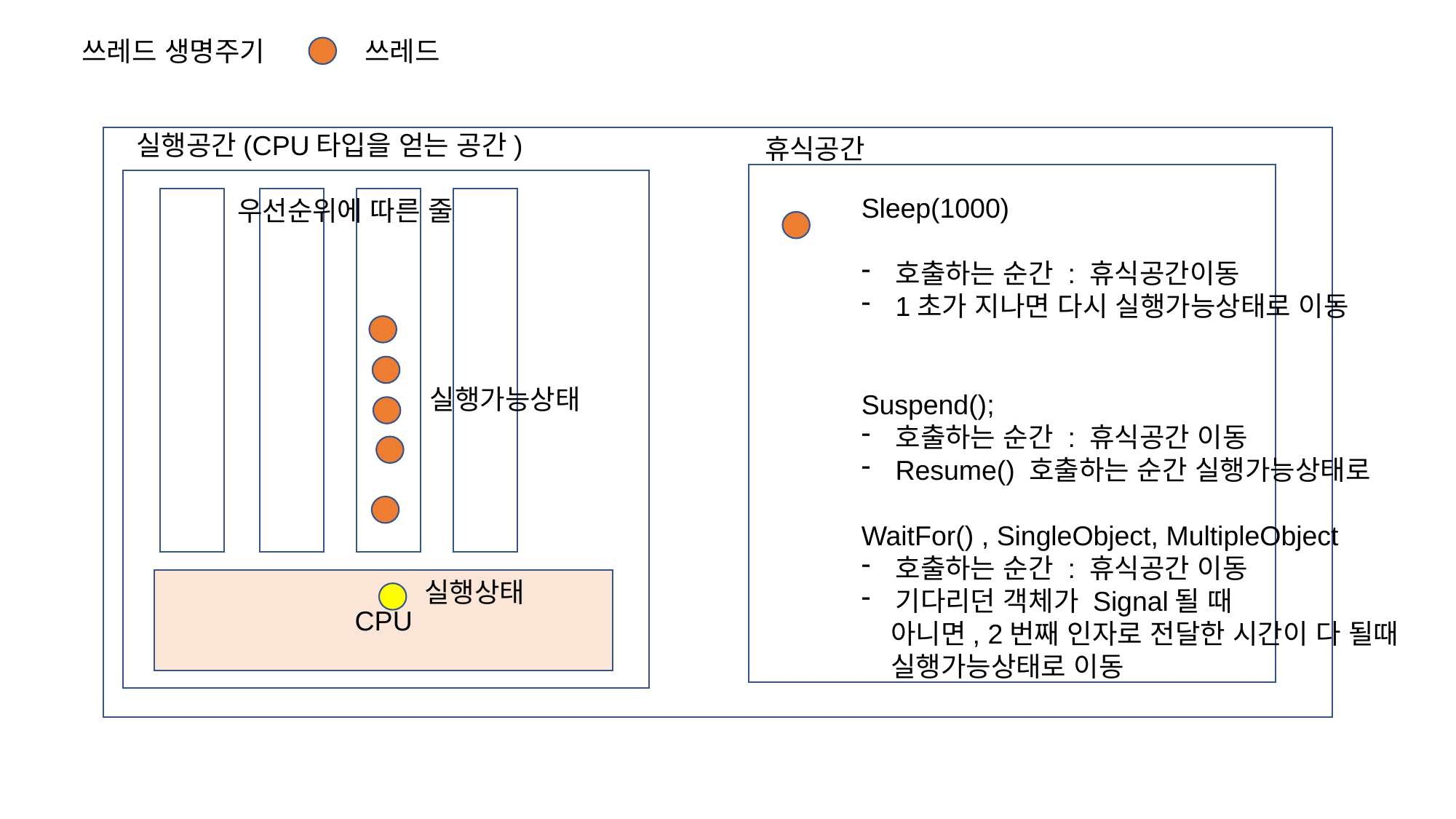

쓰레드
쓰레드 생명주기

실행공간(CPU타입을 얻는 공간)
휴식공간

Sleep(1000)

호출하는 순간 : 휴식공간이동
1초가 지나면 다시 실행가능상태로 이동

Suspend();
호출하는 순간 : 휴식공간 이동
Resume() 호출하는 순간 실행가능상태로

WaitFor() , SingleObject, MultipleObject
호출하는 순간 : 휴식공간 이동
기다리던 객체가 Signal될 때
   아니면, 2번째 인자로 전달한 시간이 다 될때
   실행가능상태로 이동

우선순위에 따른 줄

실행가능상태

실행상태
CPU